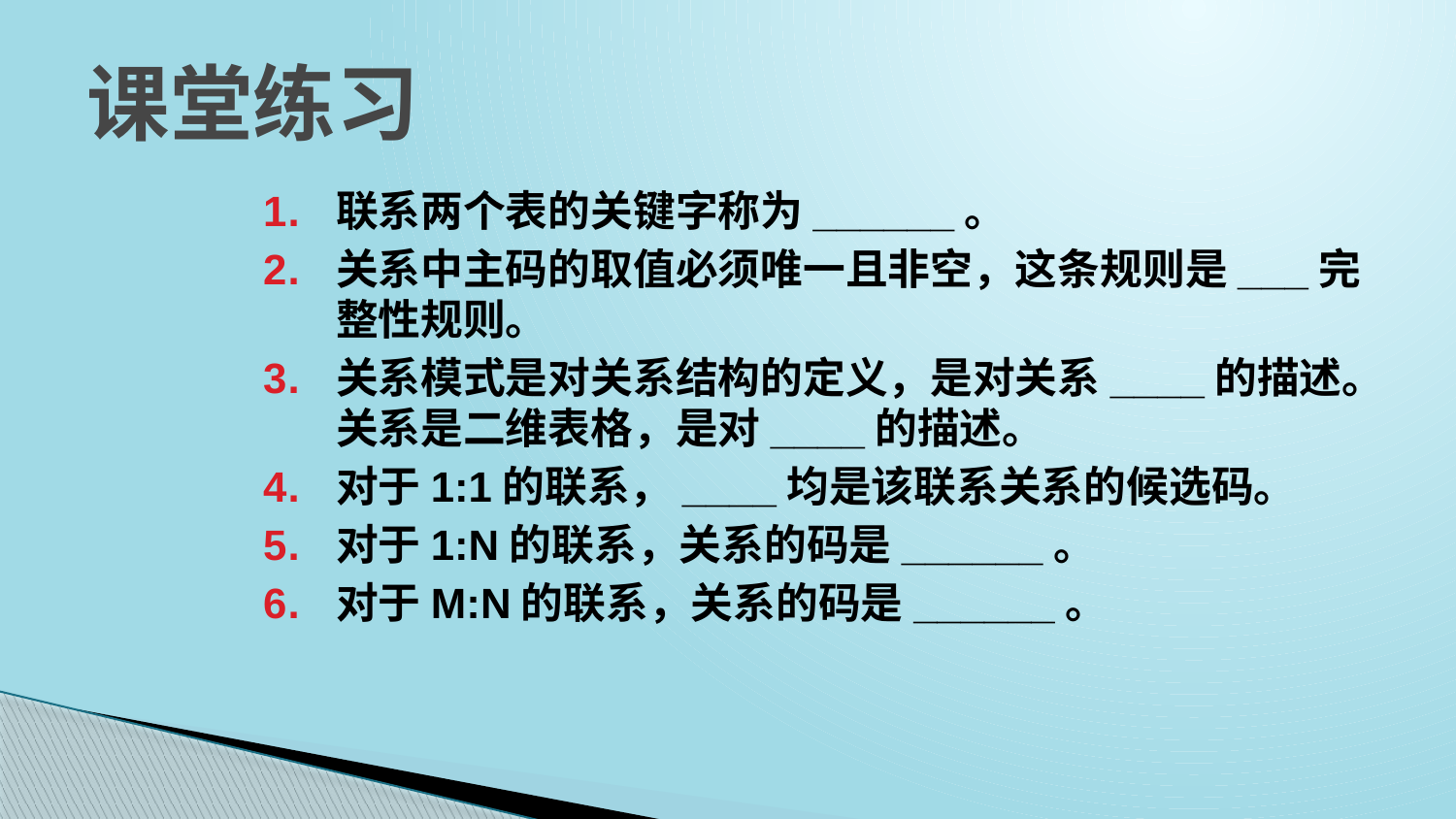

# 课堂练习
联系两个表的关键字称为______。
关系中主码的取值必须唯一且非空，这条规则是___完整性规则。
关系模式是对关系结构的定义，是对关系____的描述。关系是二维表格，是对____的描述。
对于1:1的联系，____均是该联系关系的候选码。
对于1:N的联系，关系的码是______。
对于M:N的联系，关系的码是______。

12